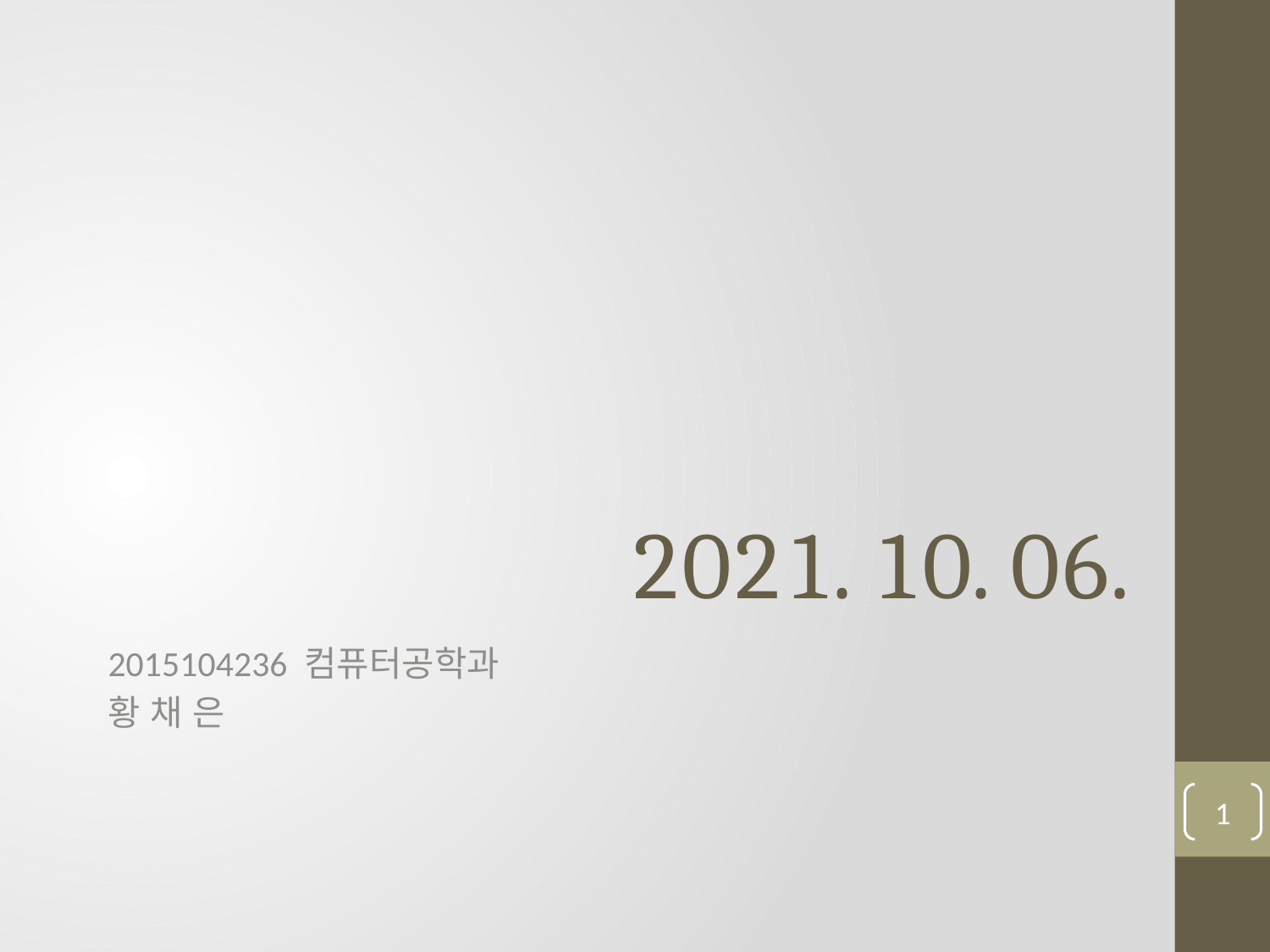

# 2021. 10. 06.
2015104236 컴퓨터공학과
황 채 은
1